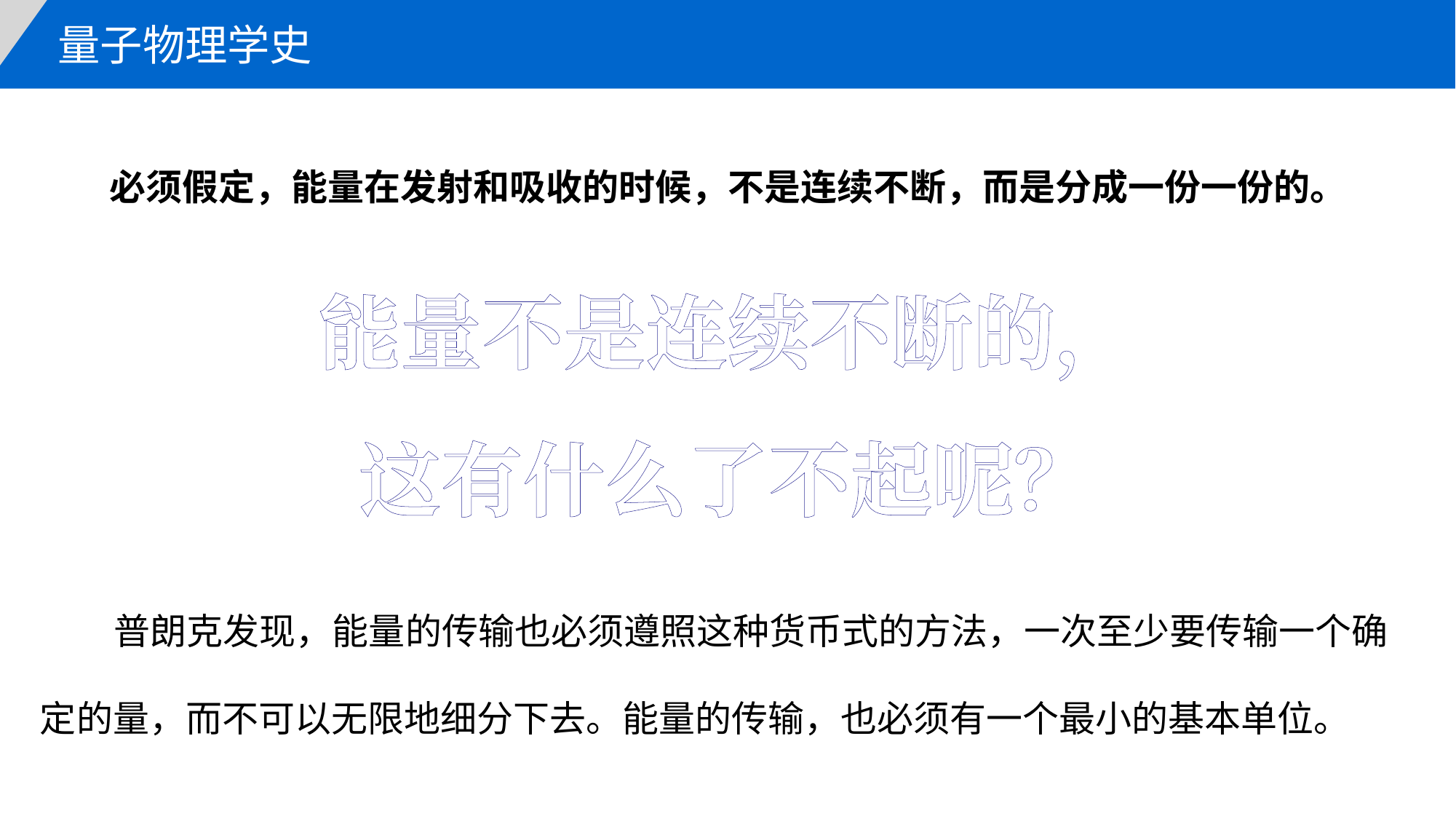

量子物理学史
必须假定，能量在发射和吸收的时候，不是连续不断，而是分成一份一份的。
能量不是连续不断的，这有什么了不起呢？
        普朗克发现，能量的传输也必须遵照这种货币式的方法，一次至少要传输一个确定的量，而不可以无限地细分下去。能量的传输，也必须有一个最小的基本单位。